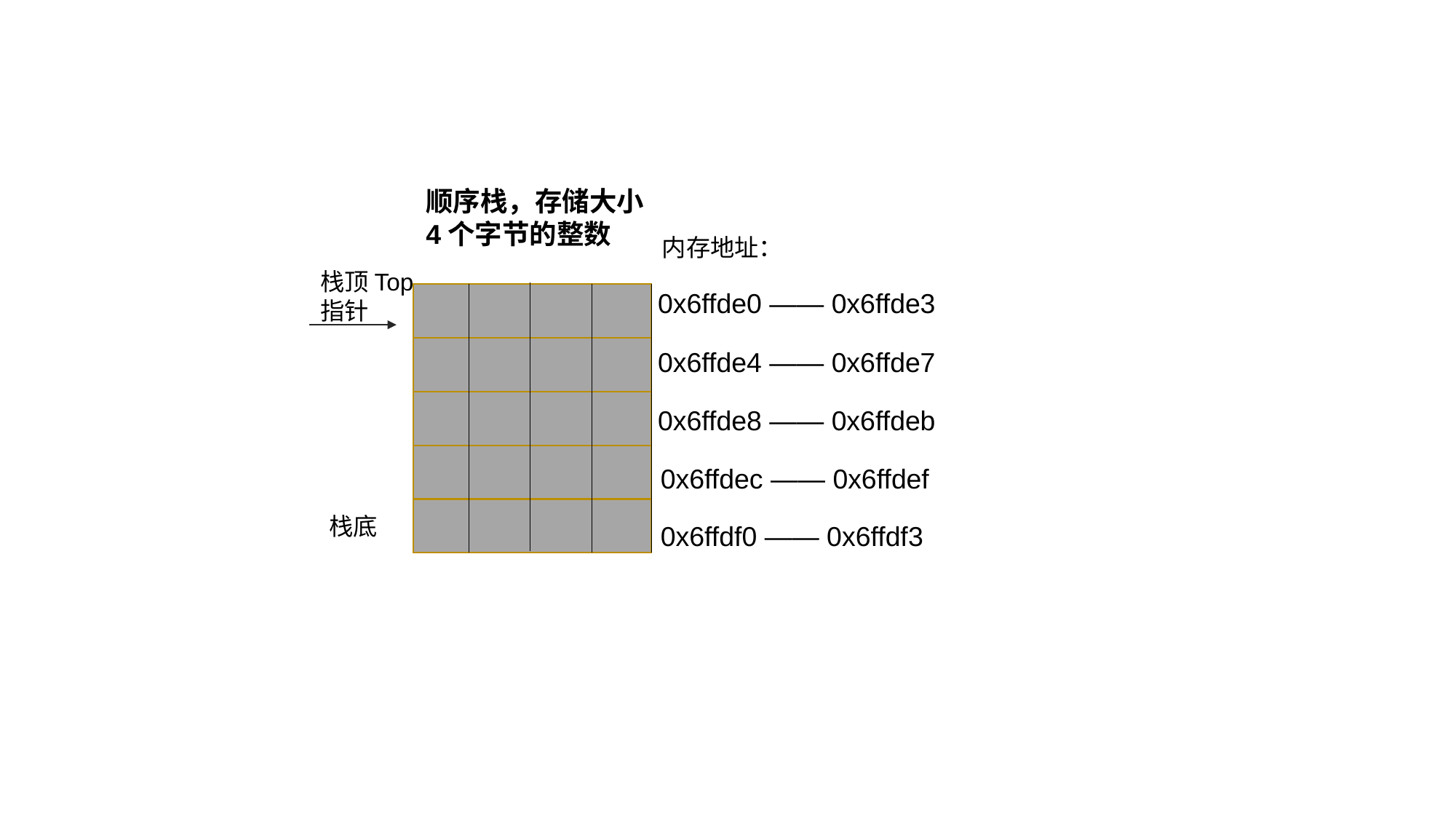

顺序栈，存储大小4个字节的整数
内存地址：
栈顶Top指针
0x6ffde0 —— 0x6ffde3

0x6ffde4 —— 0x6ffde7

0x6ffde8 —— 0x6ffdeb

0x6ffdec —— 0x6ffdef

栈底
0x6ffdf0 —— 0x6ffdf3